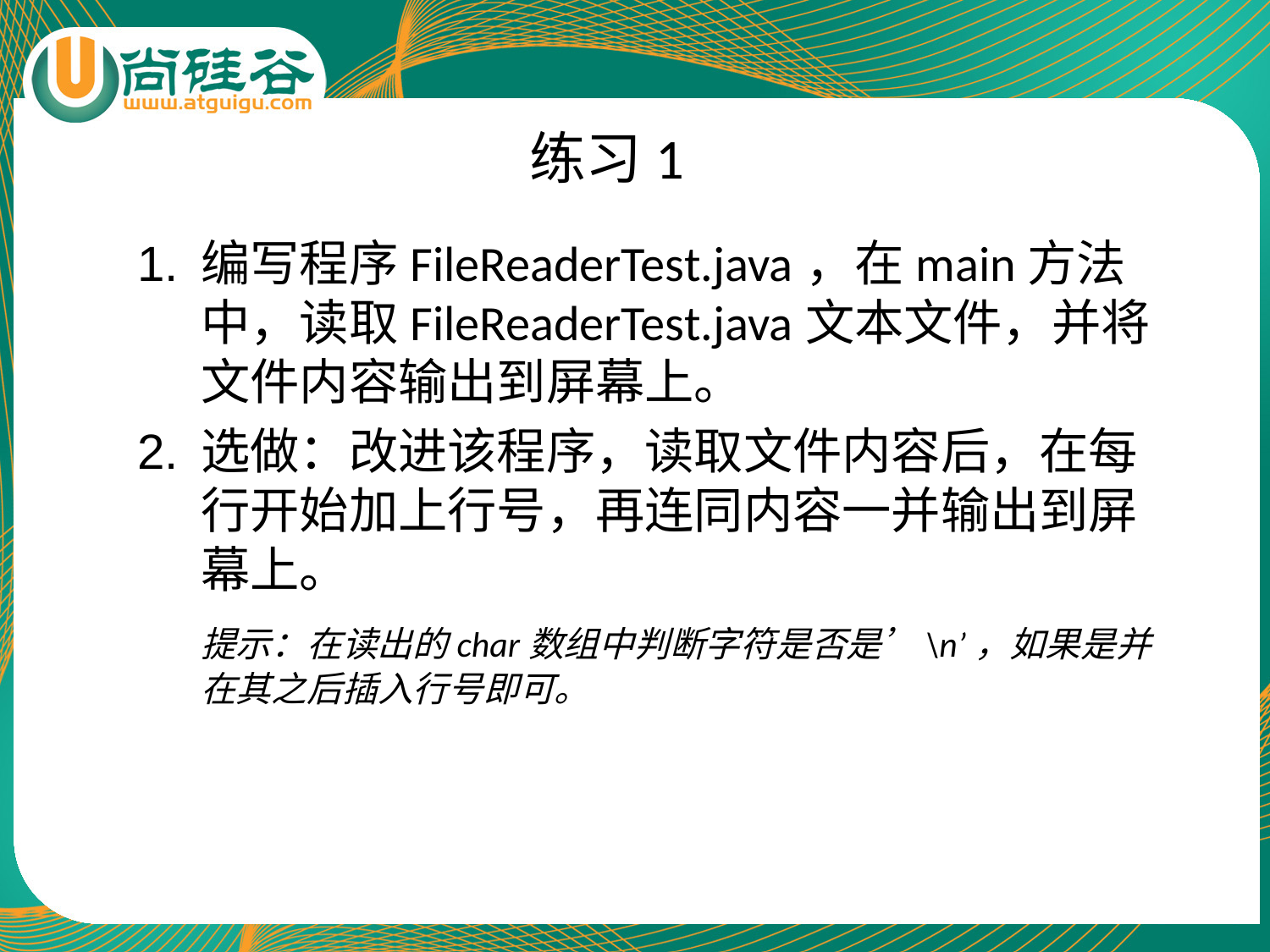

练习1
编写程序FileReaderTest.java，在main方法中，读取FileReaderTest.java文本文件，并将文件内容输出到屏幕上。
选做：改进该程序，读取文件内容后，在每行开始加上行号，再连同内容一并输出到屏幕上。
	提示：在读出的char数组中判断字符是否是’\n’，如果是并在其之后插入行号即可。